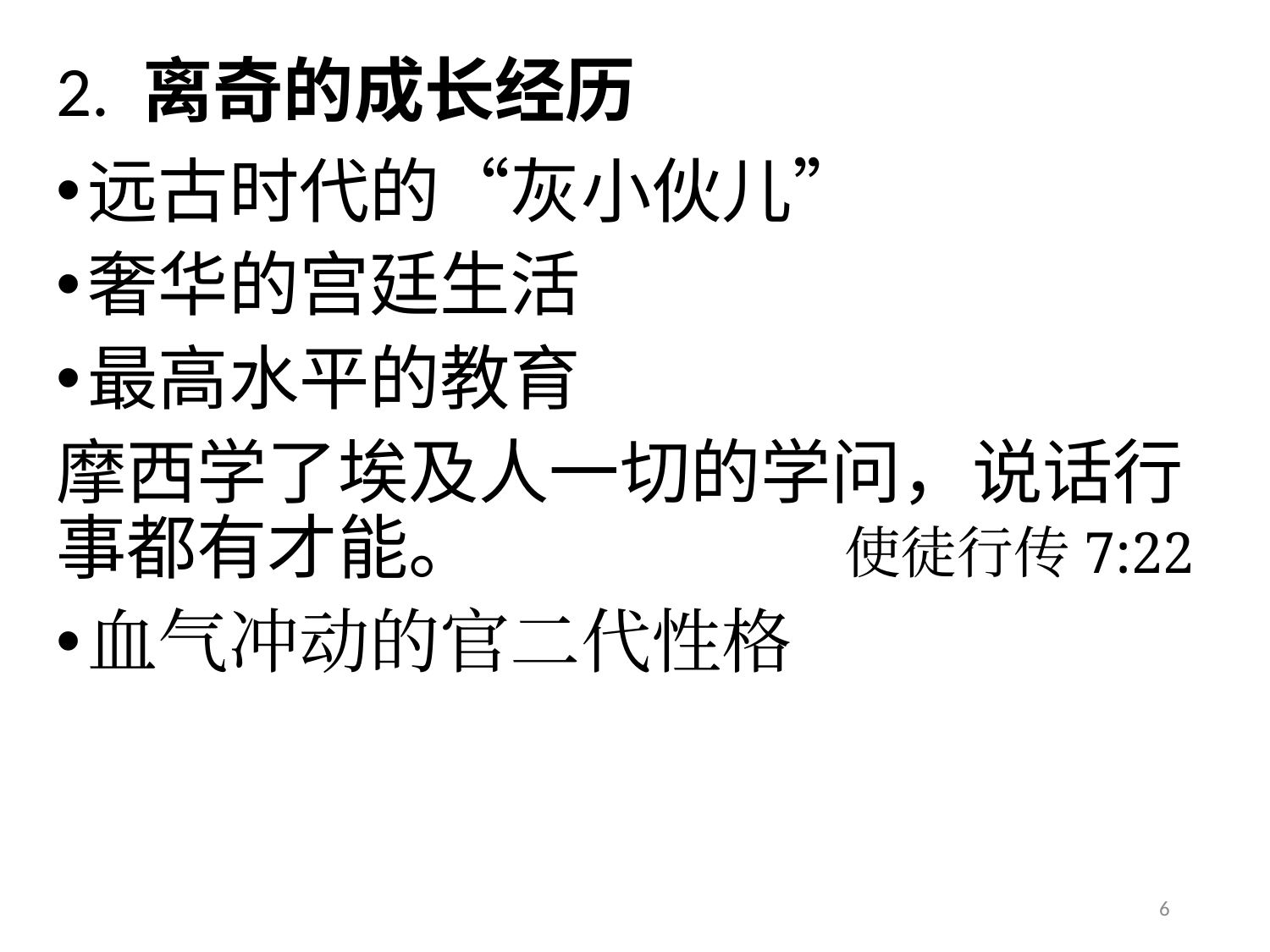

# 2. 离奇的成长经历
远古时代的“灰小伙儿”
奢华的宫廷生活
最高水平的教育
摩西学了埃及人一切的学问，说话行事都有才能。                       使徒行传7:22
血气冲动的官二代性格
6